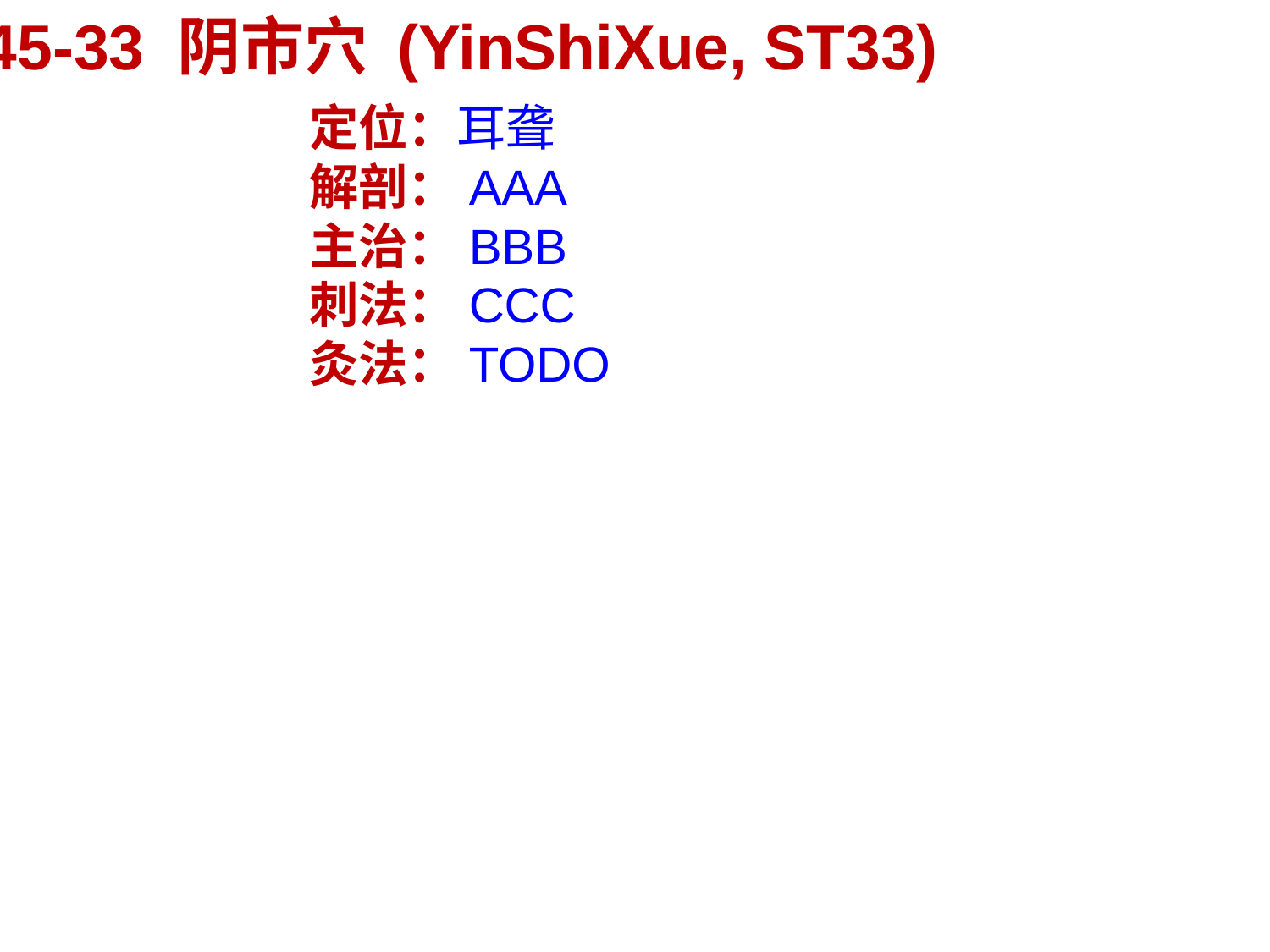

45-33 阴市穴 (YinShiXue, ST33)
定位：耳聋
解剖：AAA
主治：BBB
刺法：CCC
灸法：TODO